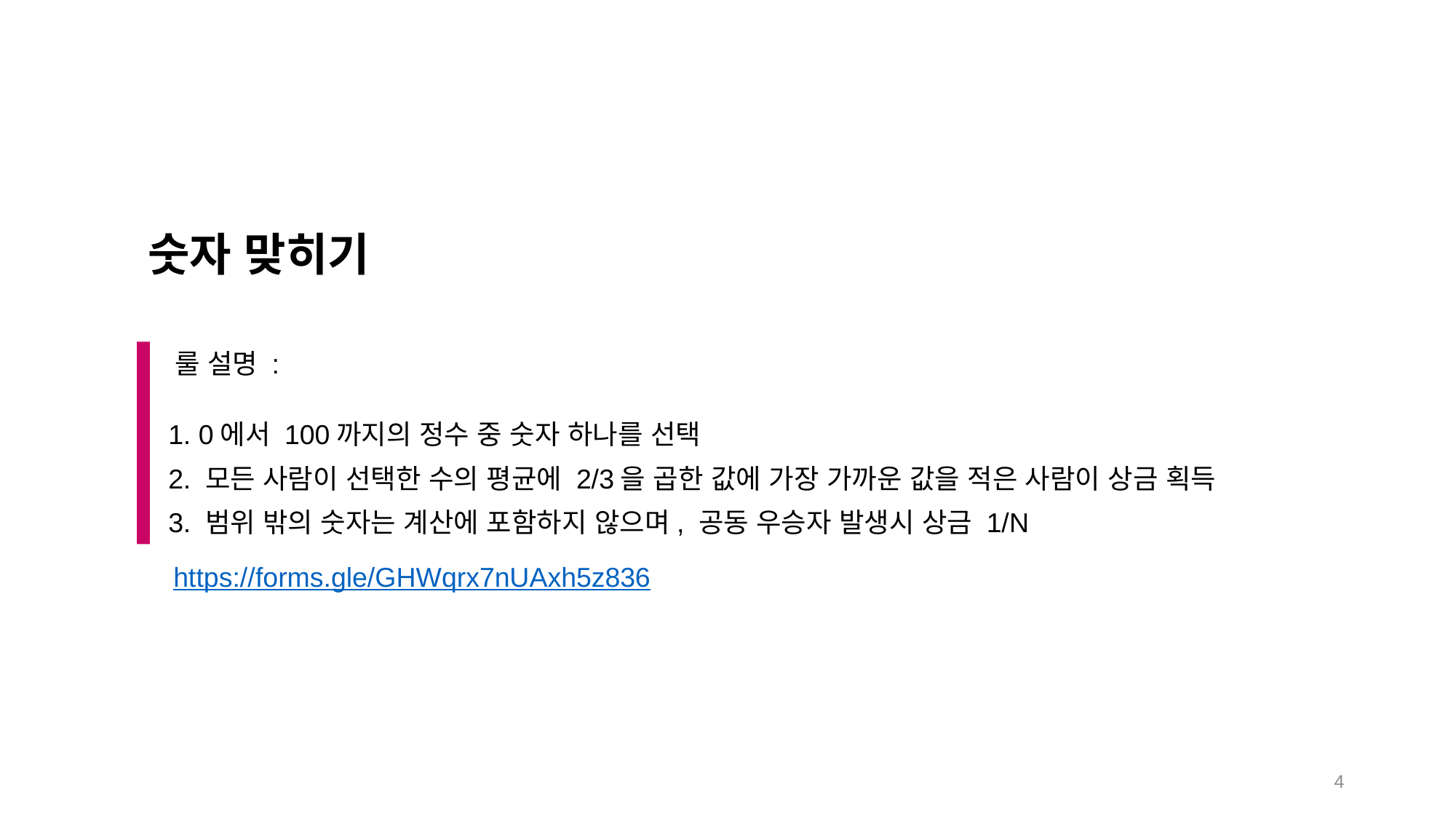

숫자 맞히기
 룰 설명 :
 1. 0에서 100까지의 정수 중 숫자 하나를 선택

 2. 모든 사람이 선택한 수의 평균에 2/3을 곱한 값에 가장 가까운 값을 적은 사람이 상금 획득
https://forms.gle/GHWqrx7nUAxh5z836
 3. 범위 밖의 숫자는 계산에 포함하지 않으며, 공동 우승자 발생시 상금 1/N
4